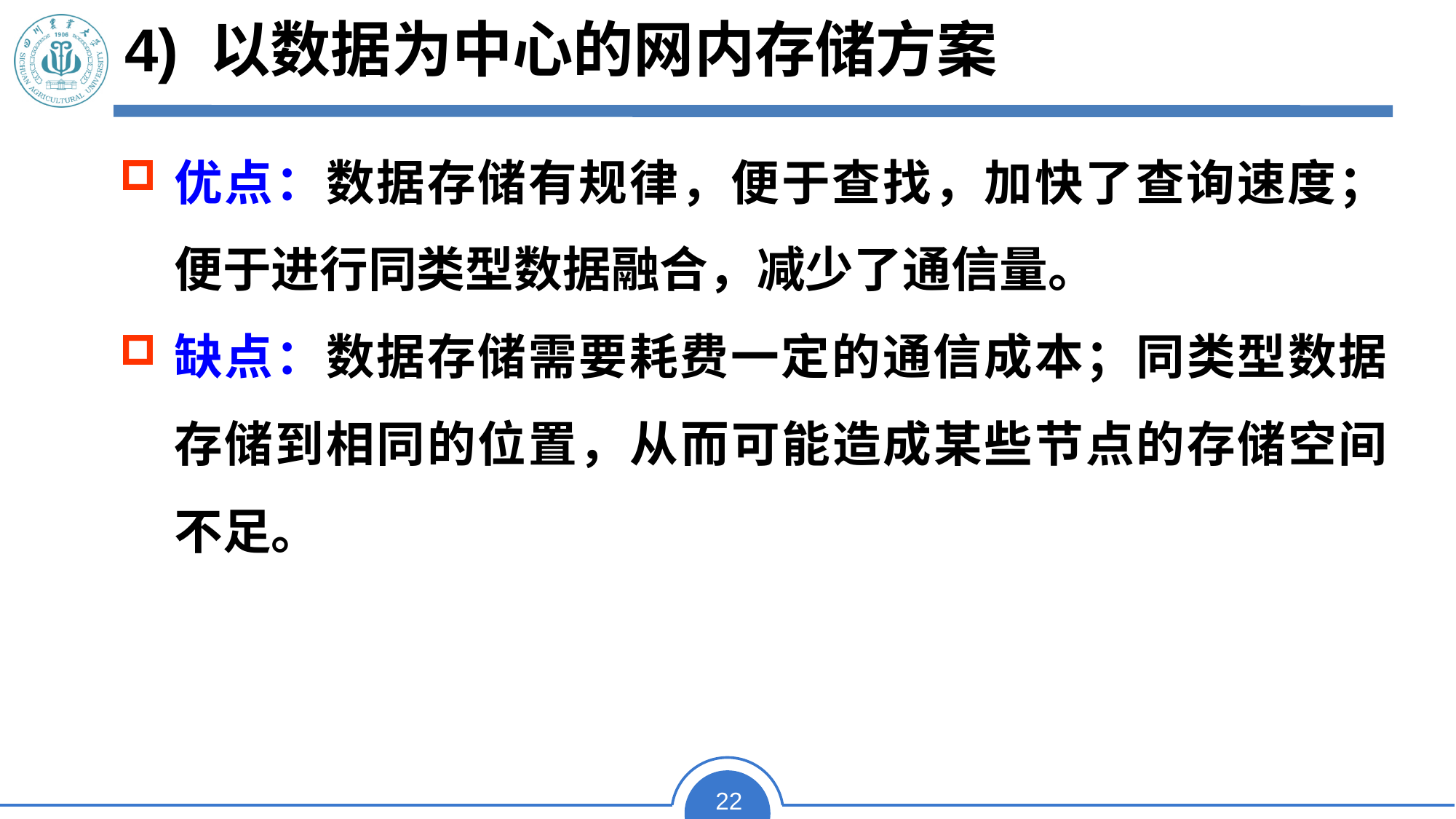

# 4) 以数据为中心的网内存储方案
优点：数据存储有规律，便于查找，加快了查询速度；便于进行同类型数据融合，减少了通信量。
缺点：数据存储需要耗费一定的通信成本；同类型数据存储到相同的位置，从而可能造成某些节点的存储空间不足。